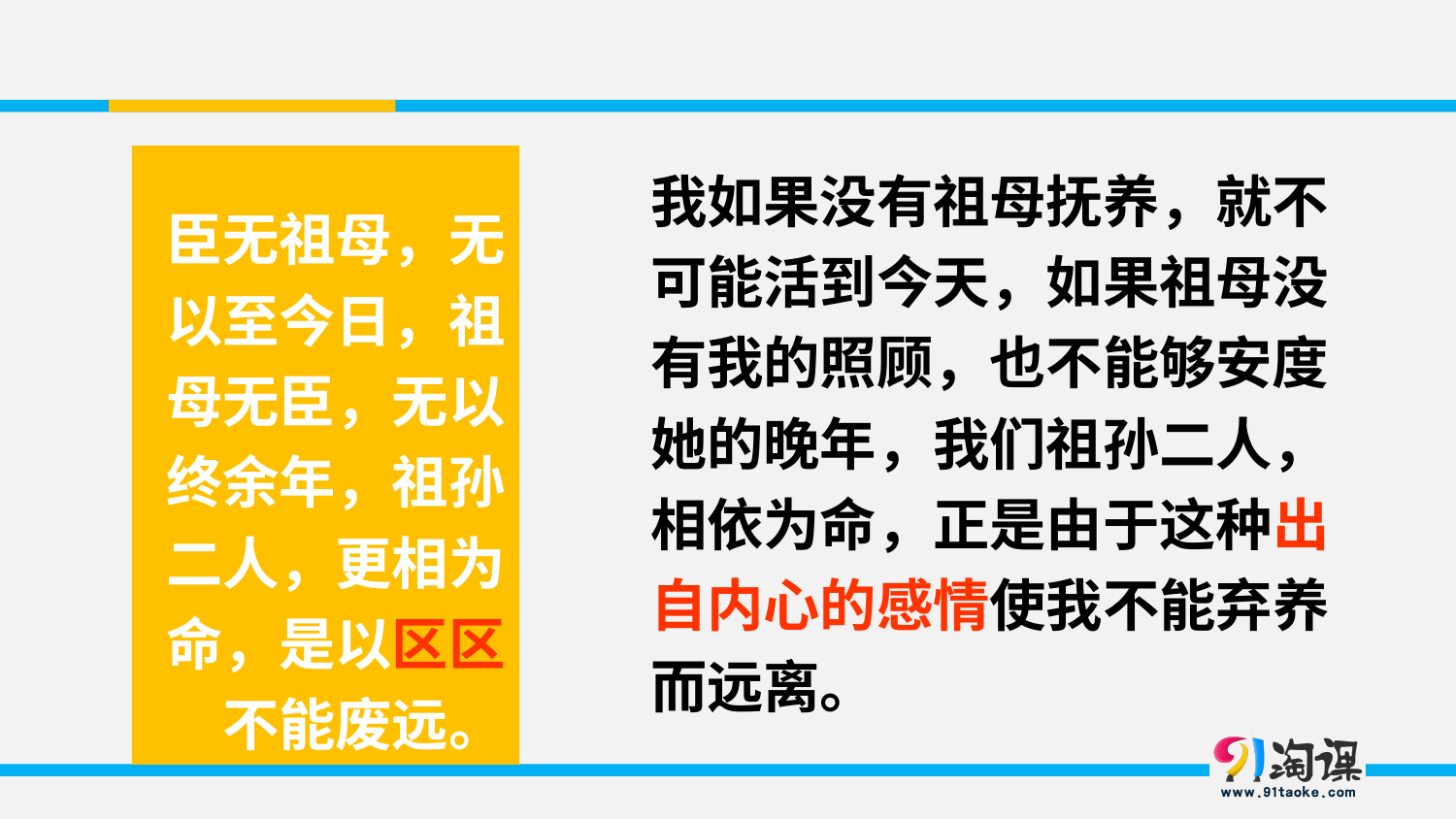

臣无祖母，无以至今日，祖母无臣，无以终余年，祖孙二人，更相为命，是以区区不能废远。
我如果没有祖母抚养，就不可能活到今天，如果祖母没有我的照顾，也不能够安度她的晚年，我们祖孙二人，相依为命，正是由于这种出自内心的感情使我不能弃养而远离。